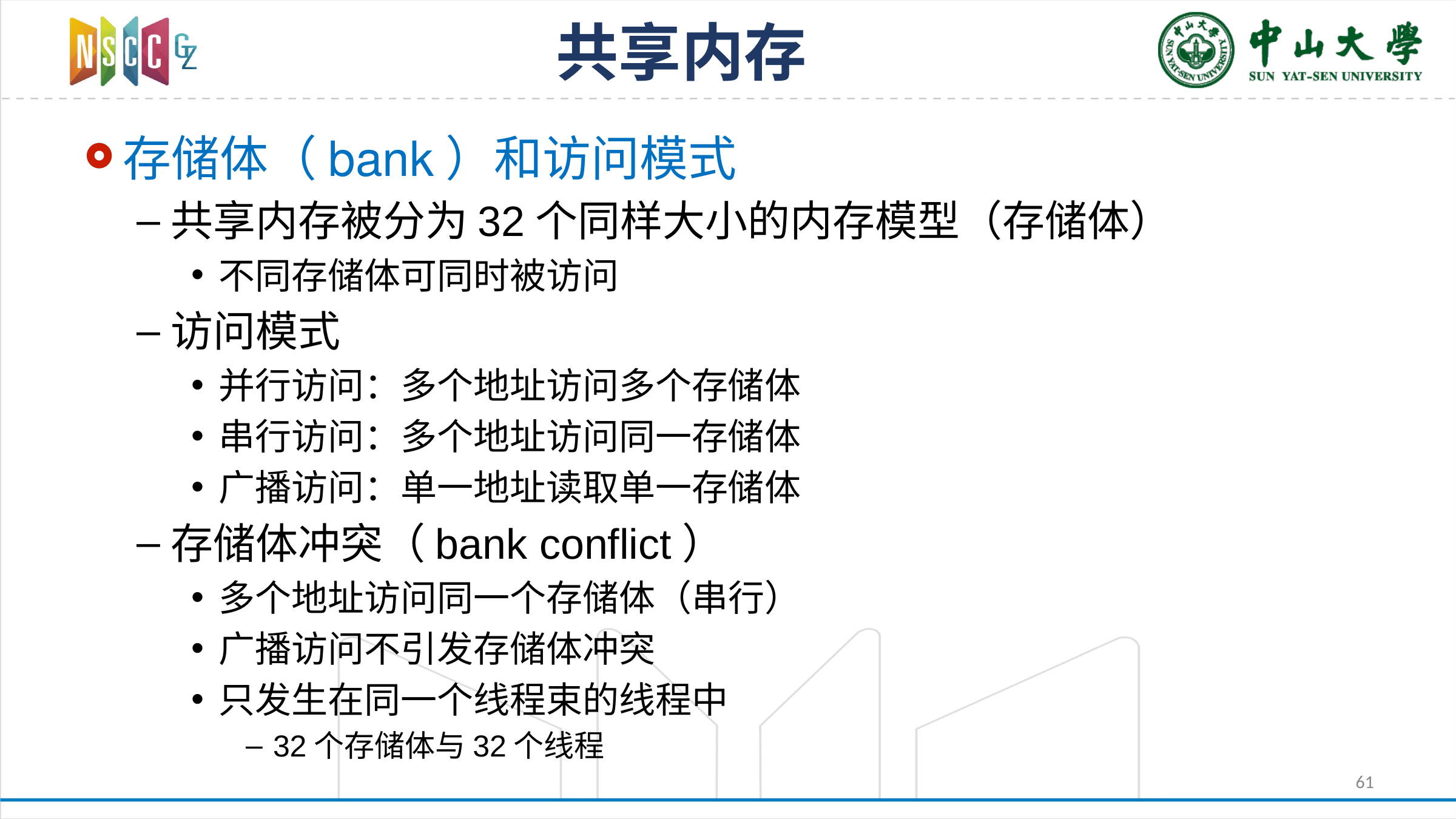

# 共享内存
存储体（bank）和访问模式
共享内存被分为32个同样大小的内存模型（存储体）
不同存储体可同时被访问
访问模式
并行访问：多个地址访问多个存储体
串行访问：多个地址访问同一存储体
广播访问：单一地址读取单一存储体
存储体冲突（bank conflict）
多个地址访问同一个存储体（串行）
广播访问不引发存储体冲突
只发生在同一个线程束的线程中
32个存储体与32个线程
61